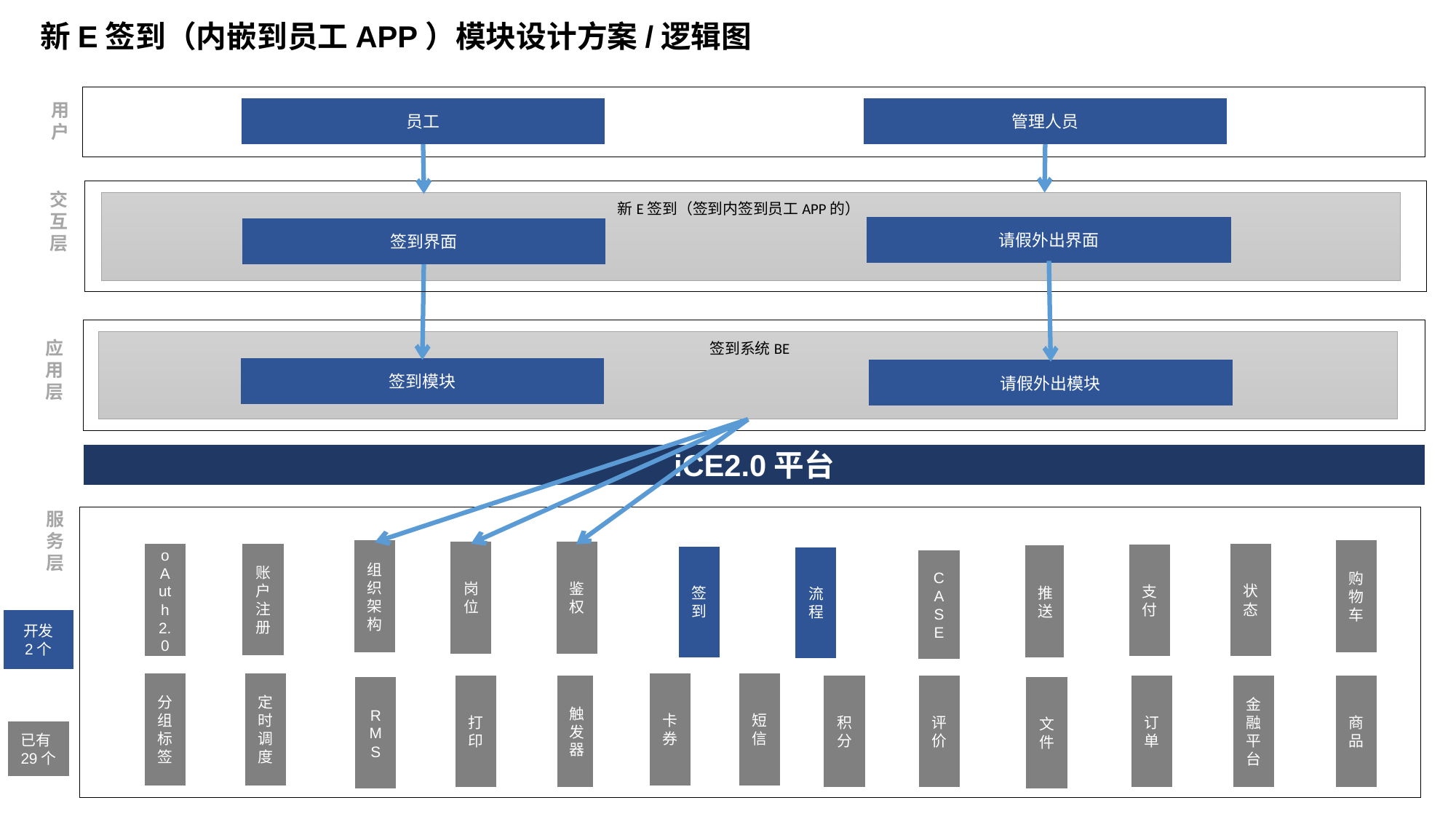

新E签到（内嵌到员工APP）模块设计方案/逻辑图

用户
员工
管理人员

交互层

新E签到（签到内签到员工APP的）
请假外出界面
签到界面

应用层

签到系统BE
签到模块
请假外出模块
iCE2.0平台
服务层

组织架构
购物车
岗位
鉴权
账户注册
oAuth2.0
状态
支付
推送
签到
流程
CASE
开发
2个
分组标签
定时调度
卡券
短信
评价
商品
打印
触发器
积分
订单
金融平台
RMS
文件
已有
29个